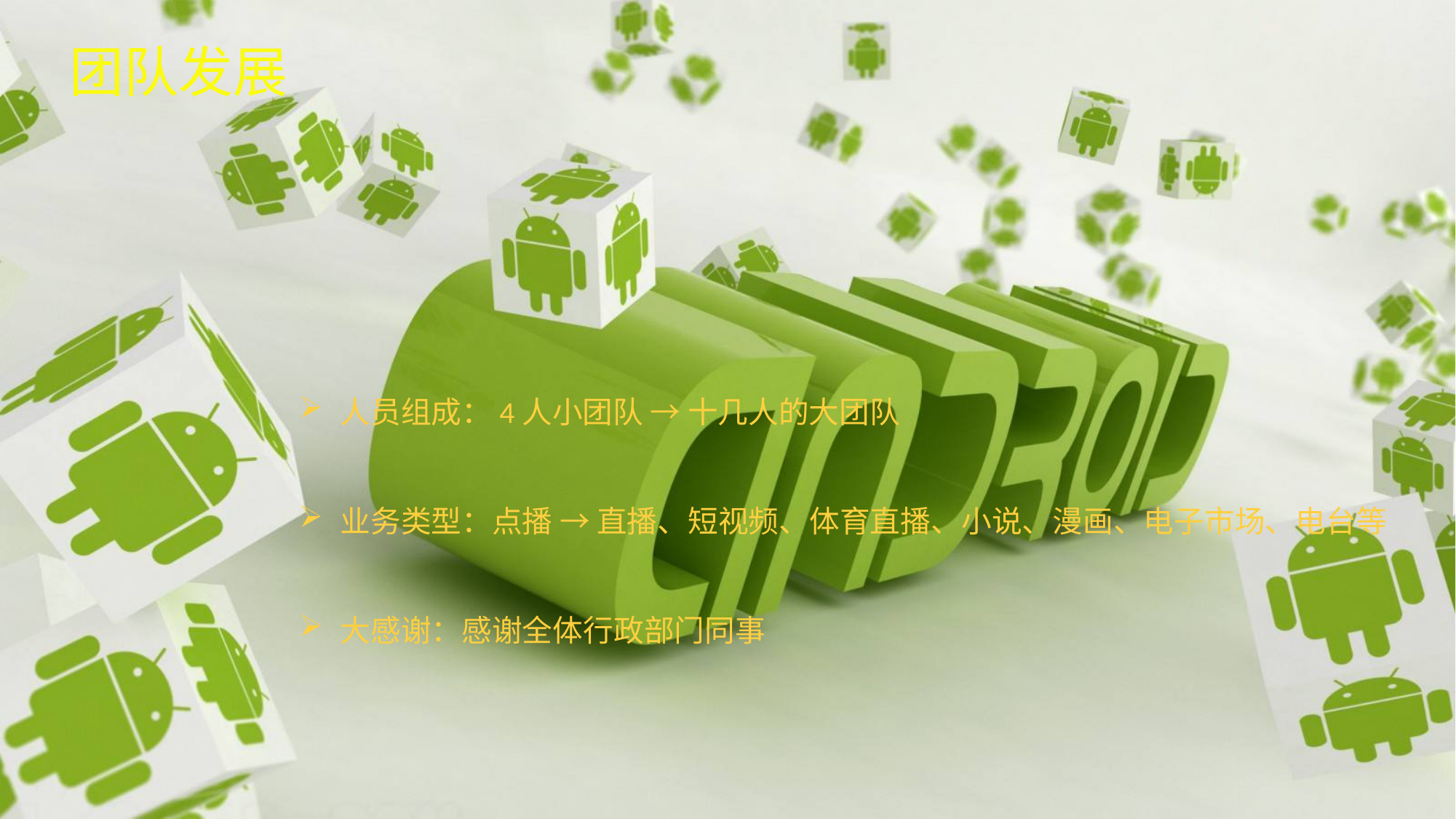

团队发展
人员组成：4人小团队 → 十几人的大团队

业务类型：点播 → 直播、短视频、体育直播、小说、漫画、电子市场、电台等

大感谢：感谢全体行政部门同事